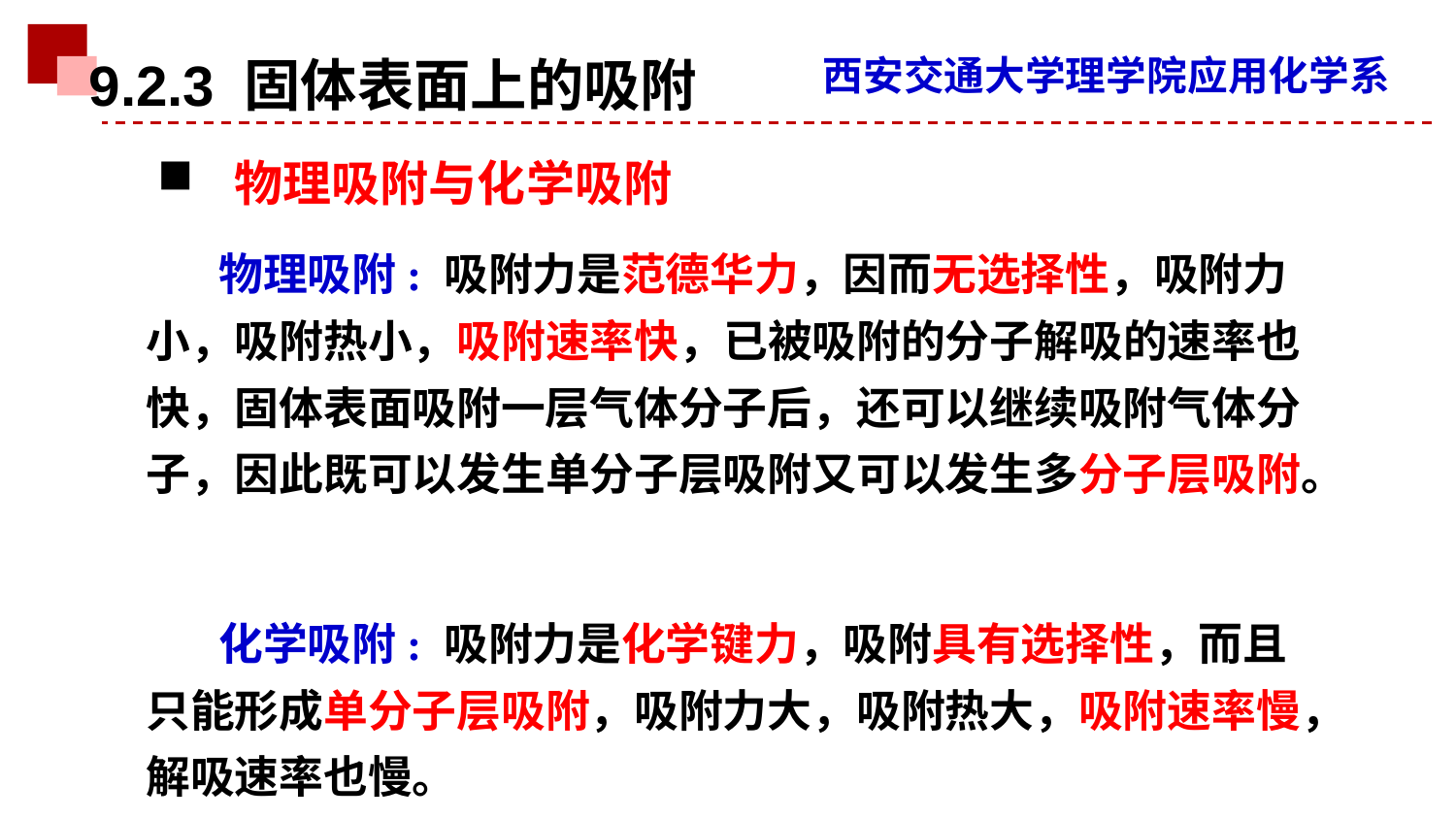

9.2.3 固体表面上的吸附
 物理吸附与化学吸附
物理吸附: 吸附力是范德华力，因而无选择性，吸附力小，吸附热小，吸附速率快，已被吸附的分子解吸的速率也快，固体表面吸附一层气体分子后，还可以继续吸附气体分子，因此既可以发生单分子层吸附又可以发生多分子层吸附。
化学吸附: 吸附力是化学键力，吸附具有选择性，而且只能形成单分子层吸附，吸附力大，吸附热大，吸附速率慢，解吸速率也慢。